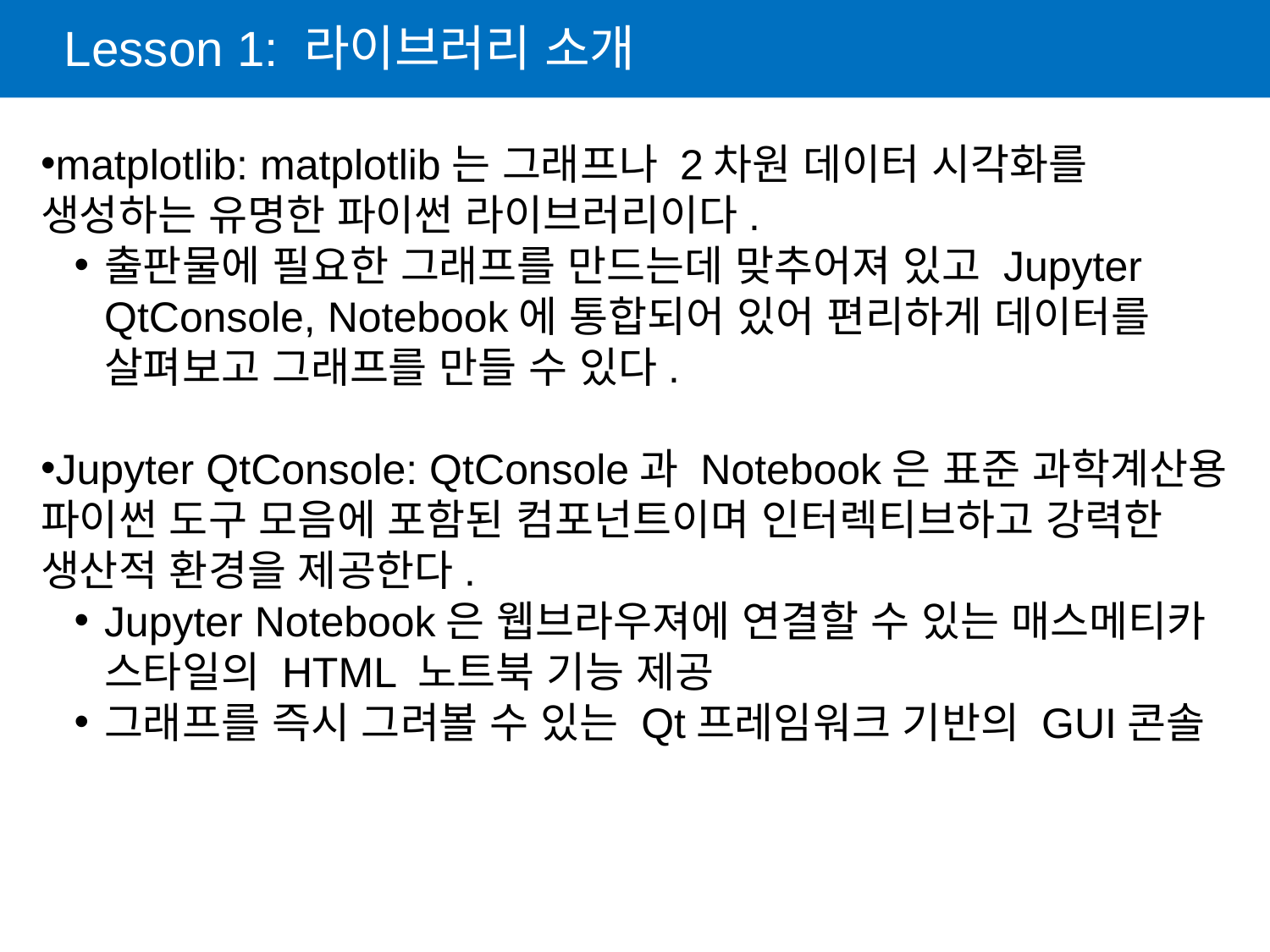

# Lesson 1: 라이브러리 소개
matplotlib: matplotlib는 그래프나 2차원 데이터 시각화를
생성하는 유명한 파이썬 라이브러리이다.
출판물에 필요한 그래프를 만드는데 맞추어져 있고 Jupyter QtConsole, Notebook에 통합되어 있어 편리하게 데이터를 살펴보고 그래프를 만들 수 있다.

Jupyter QtConsole: QtConsole과 Notebook은 표준 과학계산용 파이썬 도구 모음에 포함된 컴포넌트이며 인터렉티브하고 강력한 생산적 환경을 제공한다.
Jupyter Notebook은 웹브라우져에 연결할 수 있는 매스메티카 스타일의 HTML 노트북 기능 제공
그래프를 즉시 그려볼 수 있는 Qt프레임워크 기반의 GUI콘솔